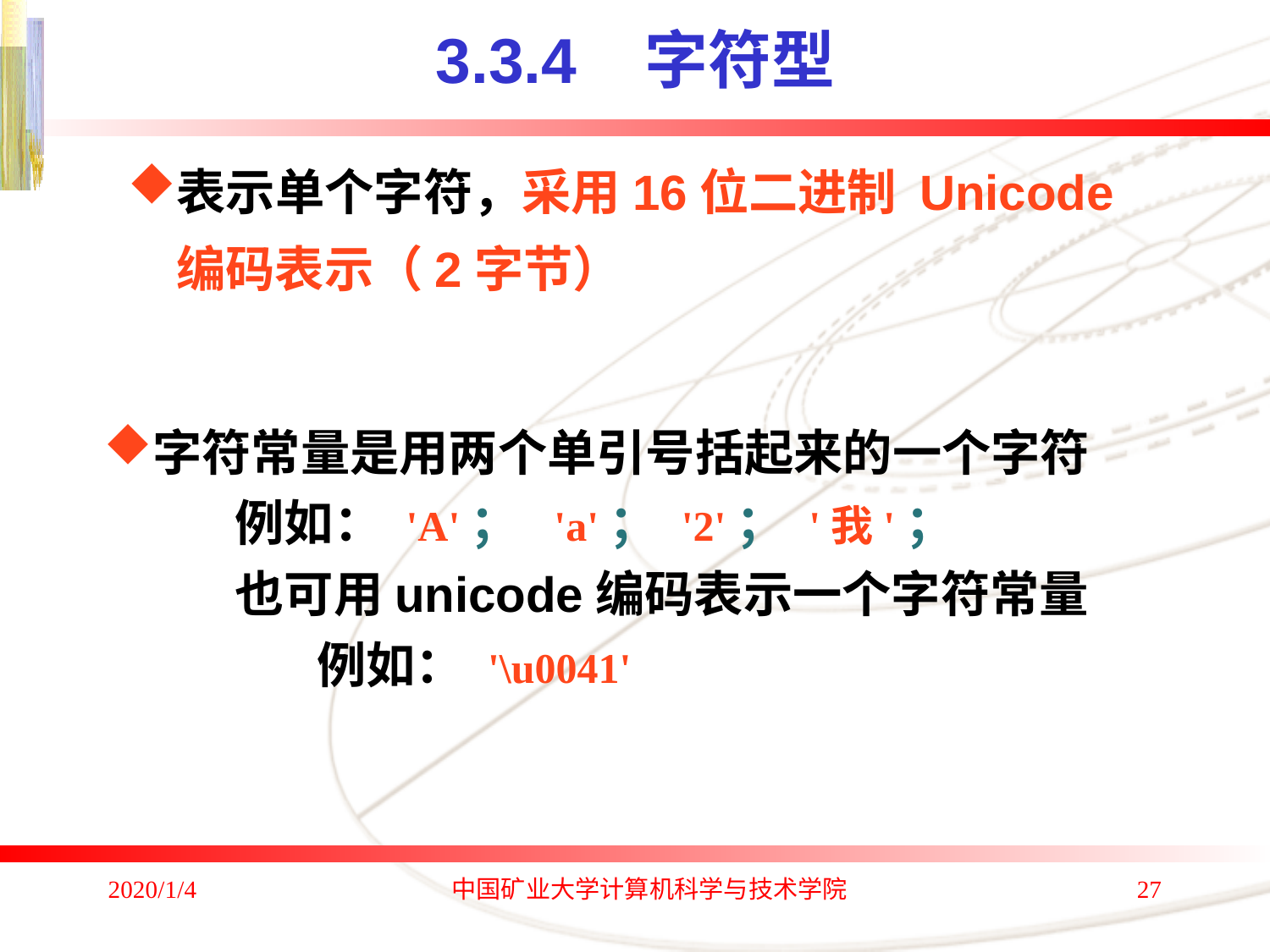

# 3.3.4   字符型
表示单个字符，采用16位二进制 Unicode 编码表示（2字节）
字符常量是用两个单引号括起来的一个字符
        例如： 'A'；  'a'； '2'； '我'；
        也可用unicode编码表示一个字符常量
                  例如： '\u0041'
2020/1/4
中国矿业大学计算机科学与技术学院
27